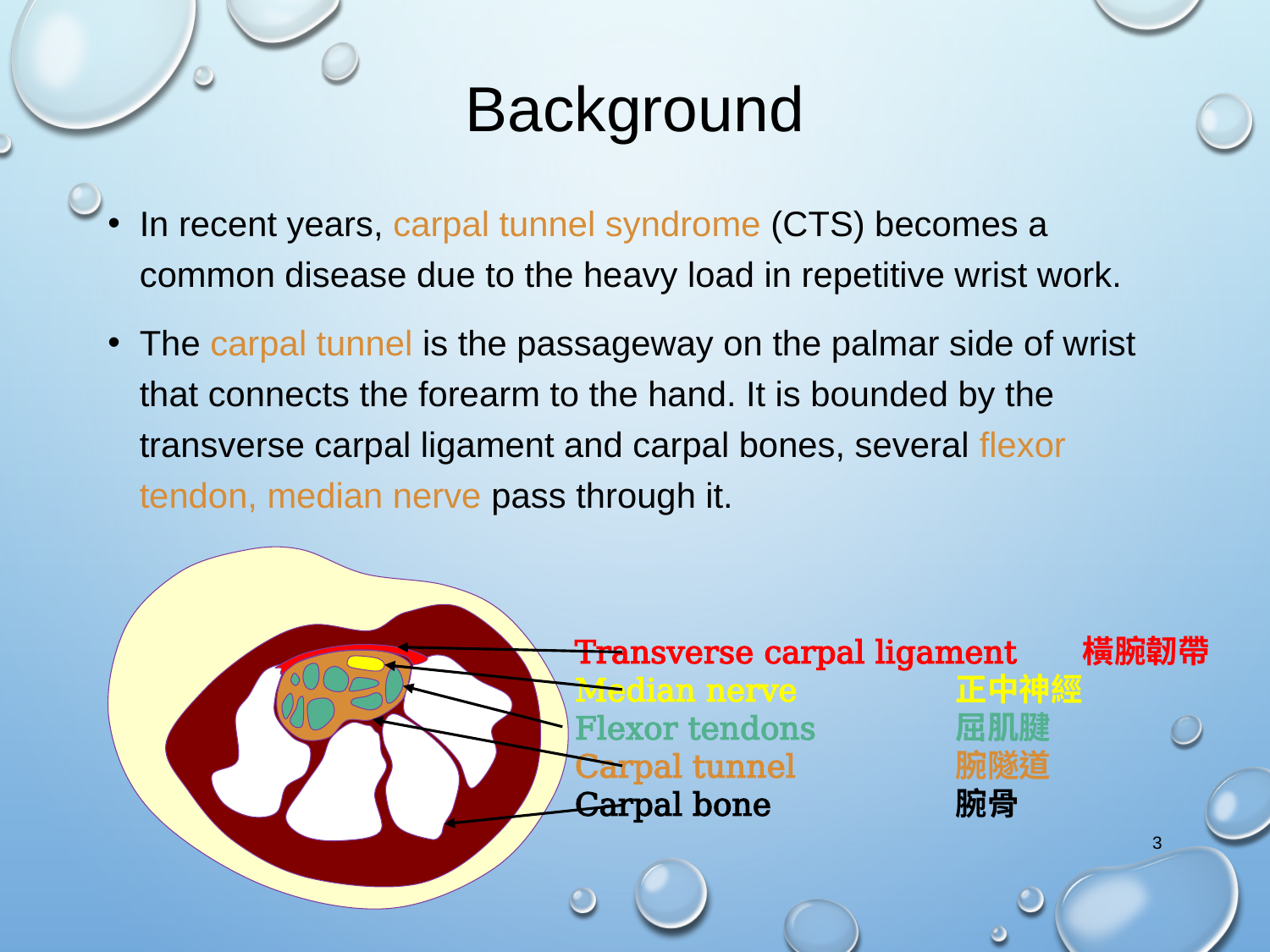

# Background
In recent years, carpal tunnel syndrome (CTS) becomes a common disease due to the heavy load in repetitive wrist work.
The carpal tunnel is the passageway on the palmar side of wrist that connects the forearm to the hand. It is bounded by the transverse carpal ligament and carpal bones, several flexor tendon, median nerve pass through it.

Transverse carpal ligament	橫腕韌帶
Median nerve		正中神經
Flexor tendons		屈肌腱
Carpal tunnel		腕隧道
Carpal bone		腕骨
3